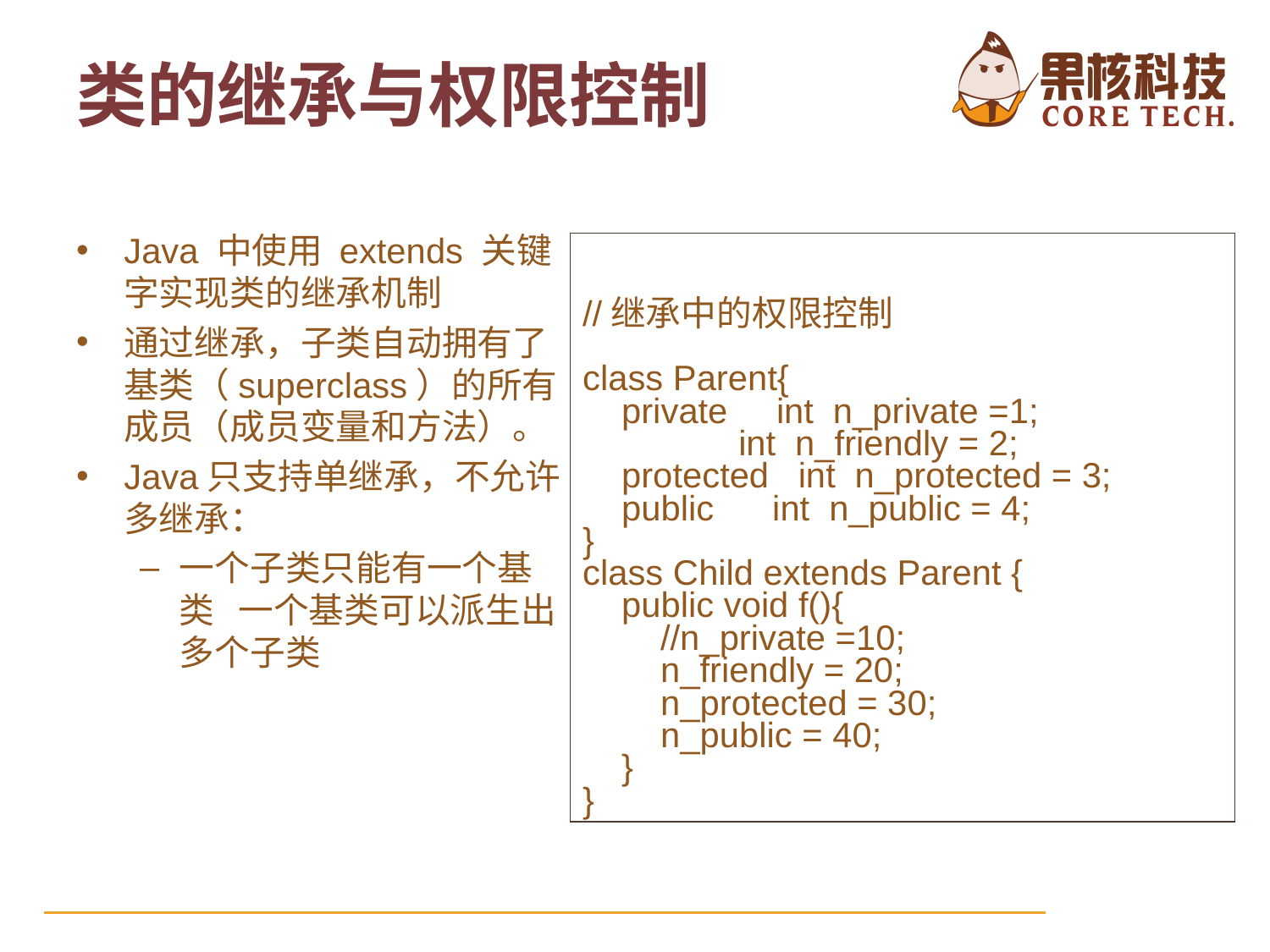

类的继承与权限控制
Java 中使用 extends 关键字实现类的继承机制
通过继承，子类自动拥有了基类（superclass）的所有成员（成员变量和方法）。
Java只支持单继承，不允许多继承：
一个子类只能有一个基类   一个基类可以派生出多个子类

//继承中的权限控制

class Parent{
    private     int  n_private =1;
                int  n_friendly = 2;
    protected   int  n_protected = 3;
    public      int  n_public = 4;
}
class Child extends Parent {
    public void f(){
        //n_private =10;
        n_friendly = 20;
        n_protected = 30;
        n_public = 40;
    }
}